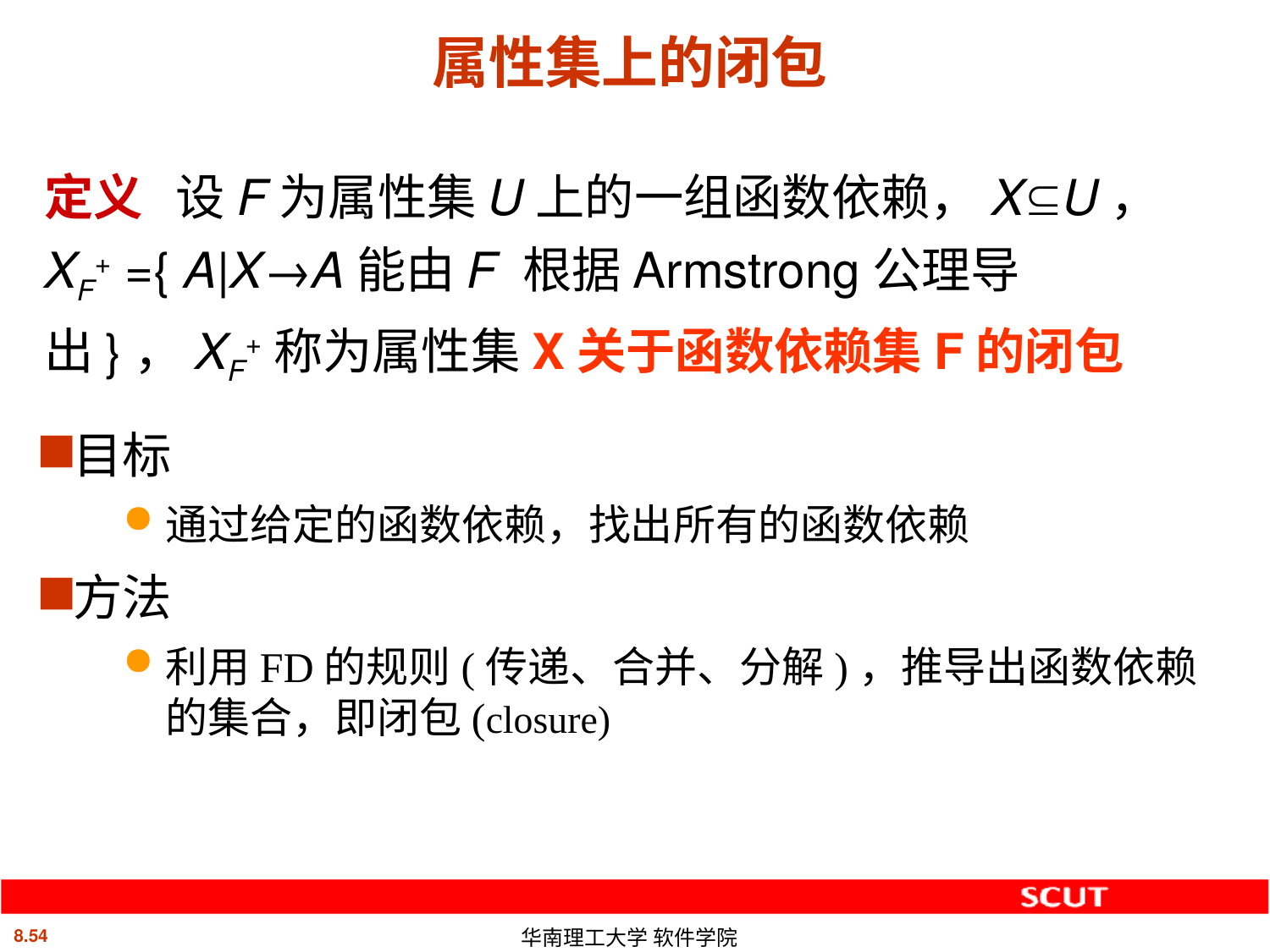

# 属性集上的闭包
定义   设F为属性集U上的一组函数依赖，X⊆U， XF+ ={ A|X→A能由F 根据Armstrong公理导出}，XF+称为属性集X关于函数依赖集F的闭包
目标
通过给定的函数依赖，找出所有的函数依赖
方法
利用FD的规则(传递、合并、分解)，推导出函数依赖的集合，即闭包(closure)